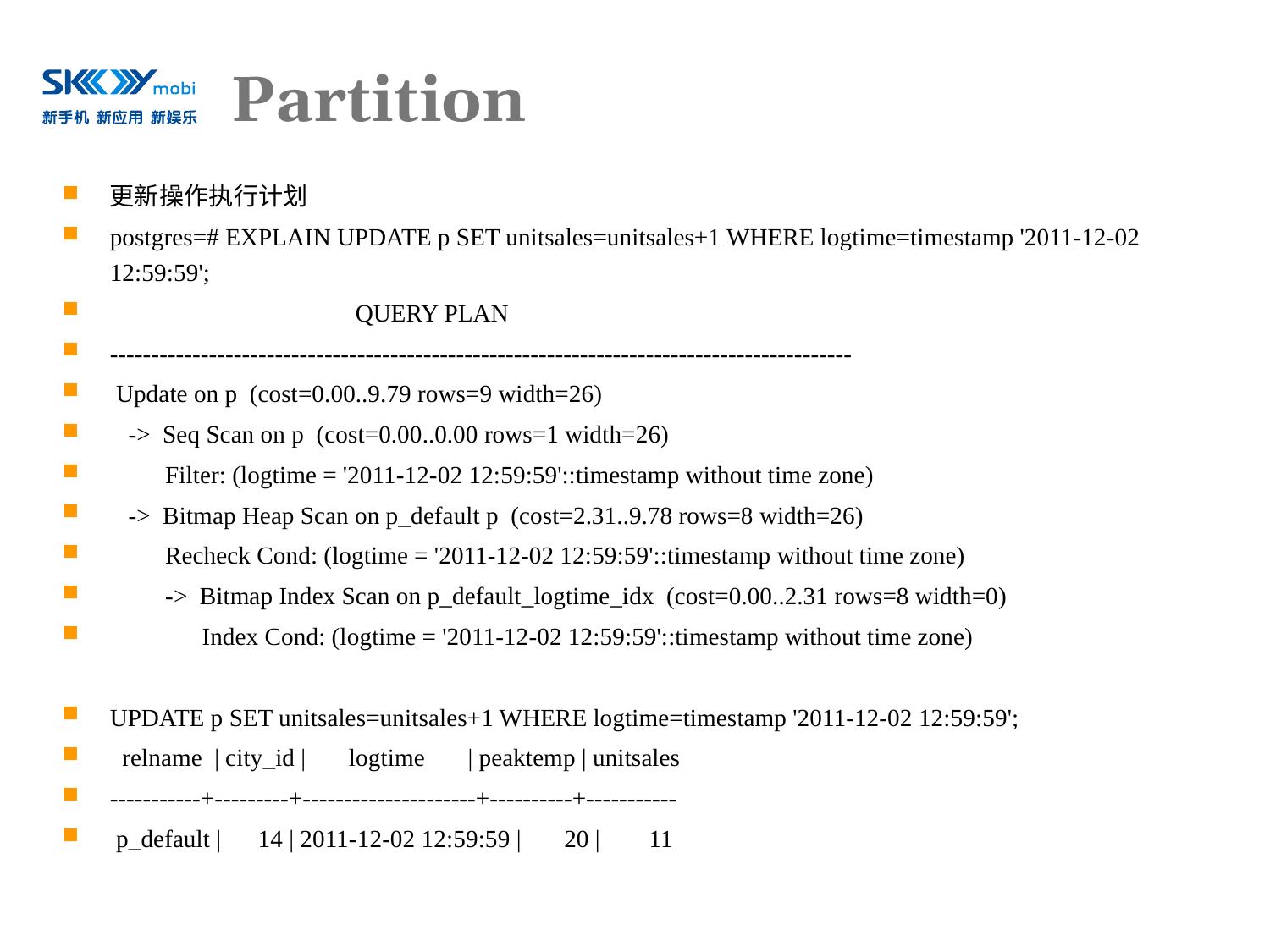

# Partition
更新操作执行计划
postgres=# EXPLAIN UPDATE p SET unitsales=unitsales+1 WHERE logtime=timestamp '2011-12-02 12:59:59';
                                        QUERY PLAN
------------------------------------------------------------------------------------------
 Update on p  (cost=0.00..9.79 rows=9 width=26)
   ->  Seq Scan on p  (cost=0.00..0.00 rows=1 width=26)
         Filter: (logtime = '2011-12-02 12:59:59'::timestamp without time zone)
   ->  Bitmap Heap Scan on p_default p  (cost=2.31..9.78 rows=8 width=26)
         Recheck Cond: (logtime = '2011-12-02 12:59:59'::timestamp without time zone)
         ->  Bitmap Index Scan on p_default_logtime_idx  (cost=0.00..2.31 rows=8 width=0)
               Index Cond: (logtime = '2011-12-02 12:59:59'::timestamp without time zone)

UPDATE p SET unitsales=unitsales+1 WHERE logtime=timestamp '2011-12-02 12:59:59';
  relname  | city_id |       logtime       | peaktemp | unitsales
-----------+---------+---------------------+----------+-----------
 p_default |      14 | 2011-12-02 12:59:59 |       20 |        11